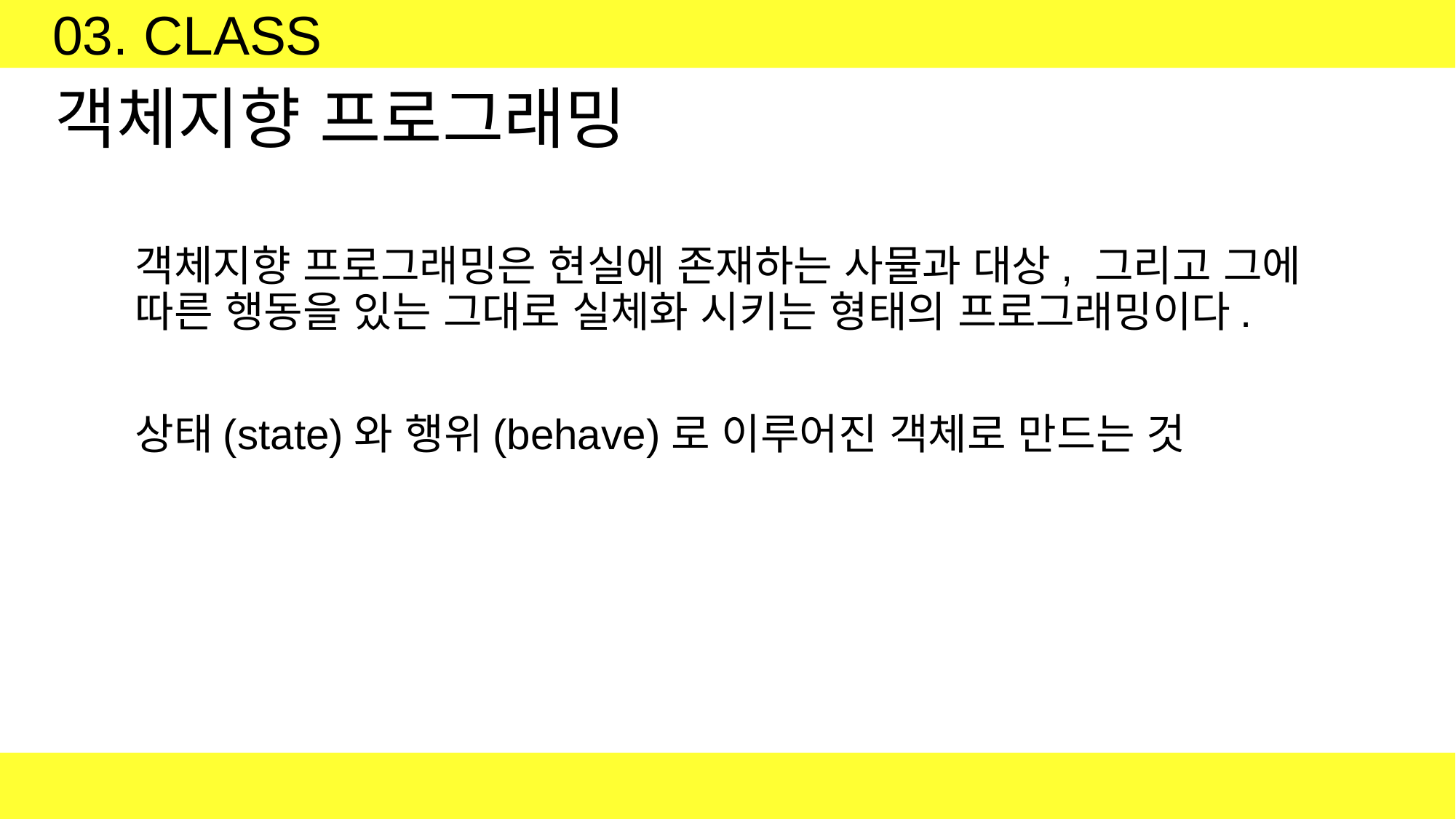

03. CLASS
# 객체지향 프로그래밍
객체지향 프로그래밍은 현실에 존재하는 사물과 대상, 그리고 그에 따른 행동을 있는 그대로 실체화 시키는 형태의 프로그래밍이다.

상태(state)와 행위(behave)로 이루어진 객체로 만드는 것